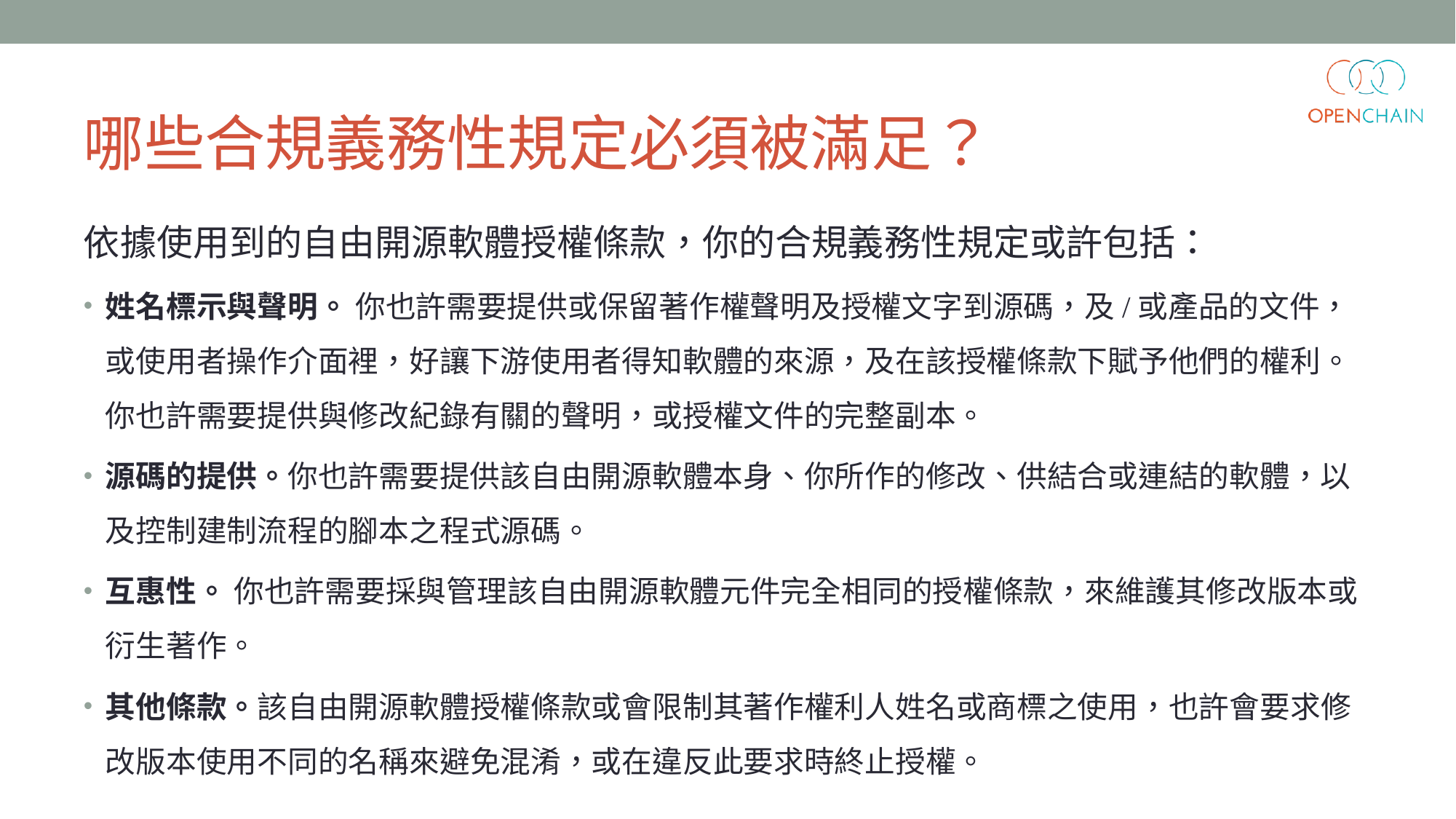

# 哪些合規義務性規定必須被滿足？
依據使用到的自由開源軟體授權條款，你的合規義務性規定或許包括：
姓名標示與聲明。 你也許需要提供或保留著作權聲明及授權文字到源碼，及/或產品的文件，或使用者操作介面裡，好讓下游使用者得知軟體的來源，及在該授權條款下賦予他們的權利。你也許需要提供與修改紀錄有關的聲明，或授權文件的完整副本。
源碼的提供。你也許需要提供該自由開源軟體本身、你所作的修改、供結合或連結的軟體，以及控制建制流程的腳本之程式源碼。
互惠性。 你也許需要採與管理該自由開源軟體元件完全相同的授權條款，來維護其修改版本或衍生著作。
其他條款。該自由開源軟體授權條款或會限制其著作權利人姓名或商標之使用，也許會要求修改版本使用不同的名稱來避免混淆，或在違反此要求時終止授權。